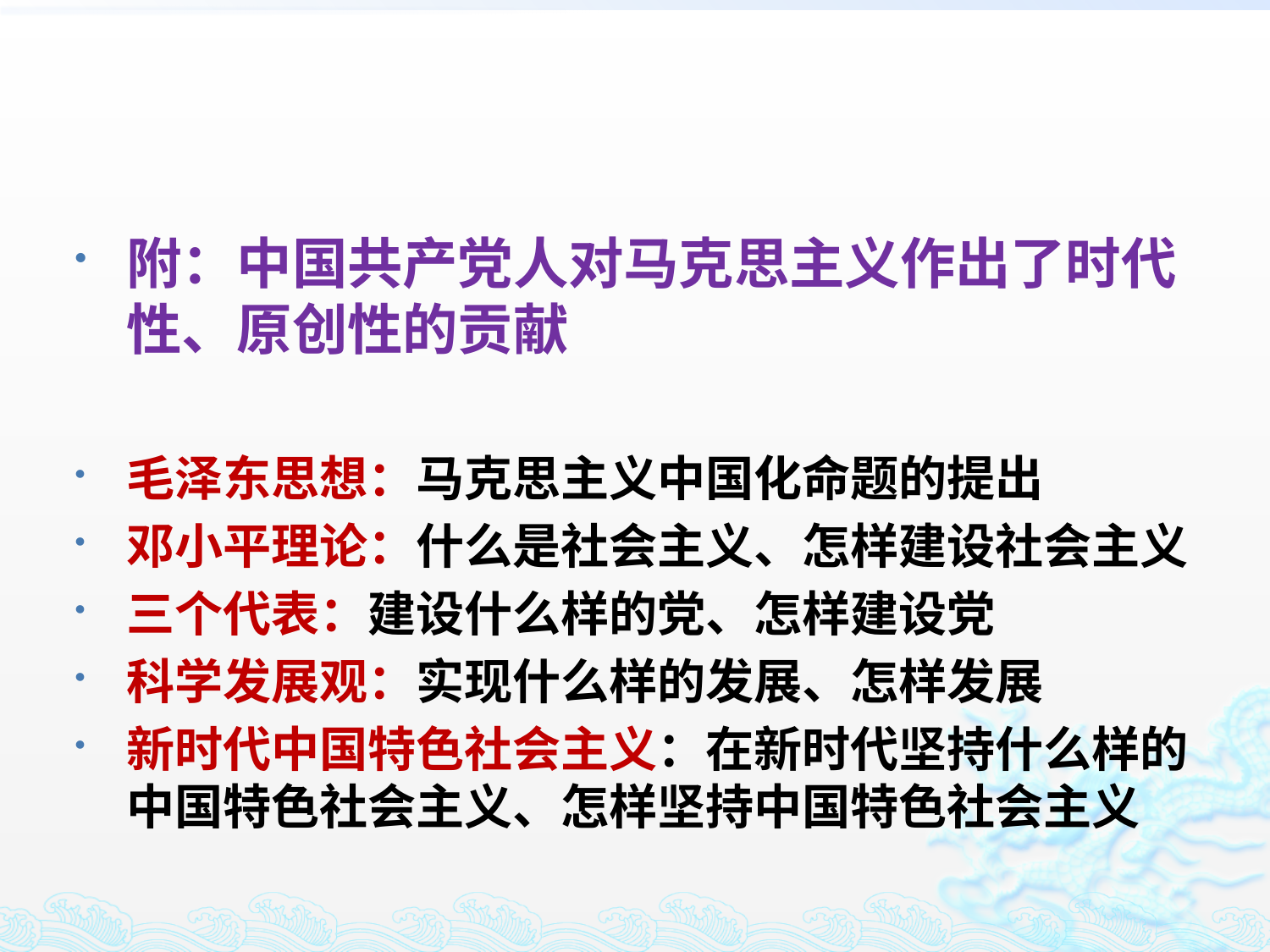

附：中国共产党人对马克思主义作出了时代性、原创性的贡献

毛泽东思想：马克思主义中国化命题的提出
邓小平理论：什么是社会主义、怎样建设社会主义
三个代表：建设什么样的党、怎样建设党
科学发展观：实现什么样的发展、怎样发展
新时代中国特色社会主义：在新时代坚持什么样的中国特色社会主义、怎样坚持中国特色社会主义